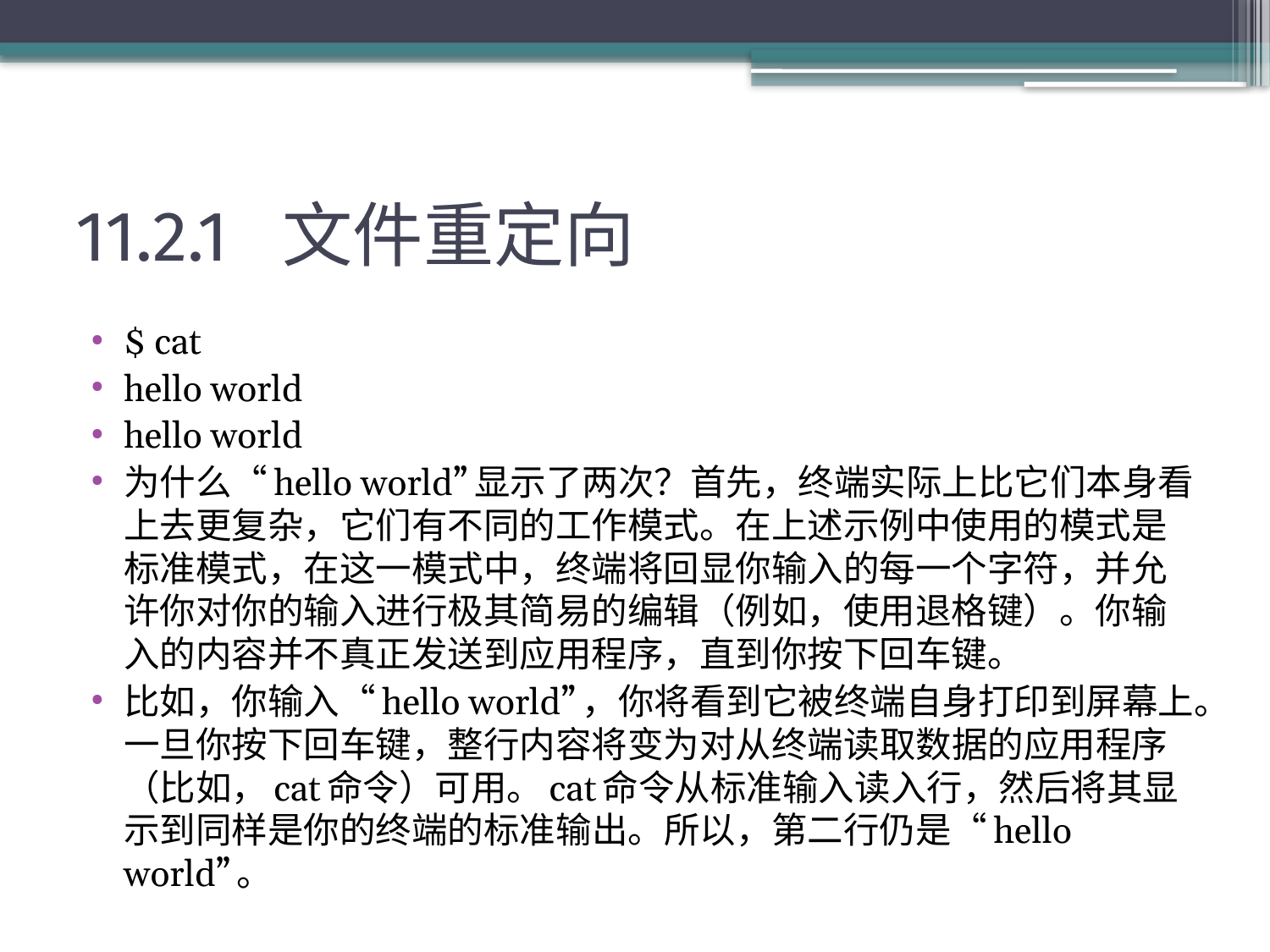

# 11.2.1  文件重定向
$ cat
hello world
hello world
为什么“hello world”显示了两次？首先，终端实际上比它们本身看上去更复杂，它们有不同的工作模式。在上述示例中使用的模式是标准模式，在这一模式中，终端将回显你输入的每一个字符，并允许你对你的输入进行极其简易的编辑（例如，使用退格键）。你输入的内容并不真正发送到应用程序，直到你按下回车键。
比如，你输入“hello world”，你将看到它被终端自身打印到屏幕上。一旦你按下回车键，整行内容将变为对从终端读取数据的应用程序（比如，cat命令）可用。cat命令从标准输入读入行，然后将其显示到同样是你的终端的标准输出。所以，第二行仍是“hello world”。